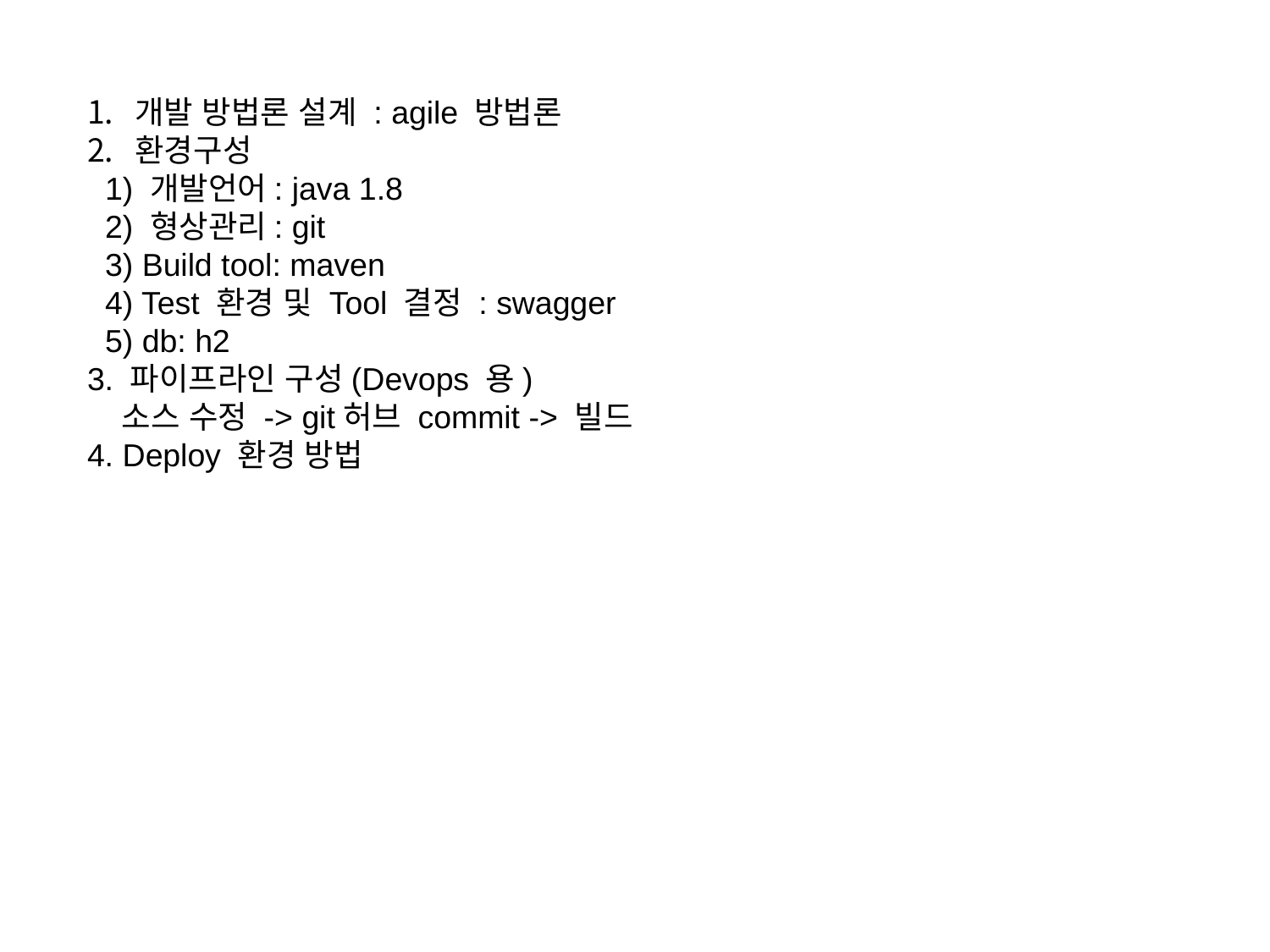

개발 방법론 설계 : agile 방법론
환경구성
  1) 개발언어: java 1.8
  2) 형상관리: git
  3) Build tool: maven
  4) Test 환경 및 Tool 결정 : swagger
  5) db: h2
3. 파이프라인 구성(Devops 용)
   소스 수정 -> git허브 commit -> 빌드
4. Deploy 환경 방법